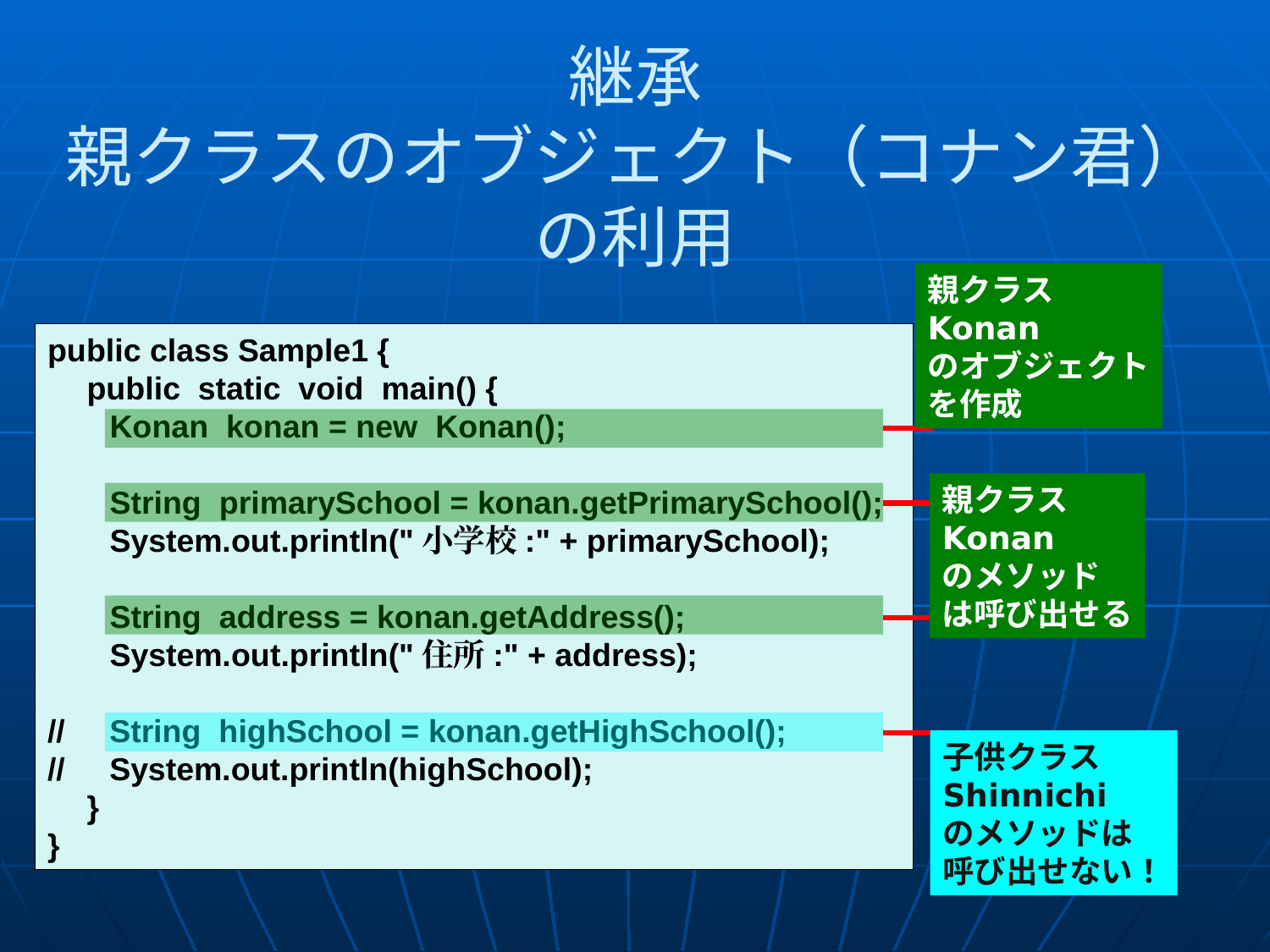

# 継承 親クラスのオブジェクト（コナン君）の利用
親クラス
Konan
のオブジェクト
を作成
public class Sample1 {
　public  static  void  main() {
       Konan  konan = new  Konan();

       String  primarySchool = konan.getPrimarySchool();
       System.out.println("小学校:" + primarySchool);

       String  address = konan.getAddress();
       System.out.println("住所:" + address);

//     String  highSchool = konan.getHighSchool();
//     System.out.println(highSchool);
　}
}

親クラス
Konan
のメソッド
は呼び出せる

子供クラス
Shinnichi
のメソッドは
呼び出せない！